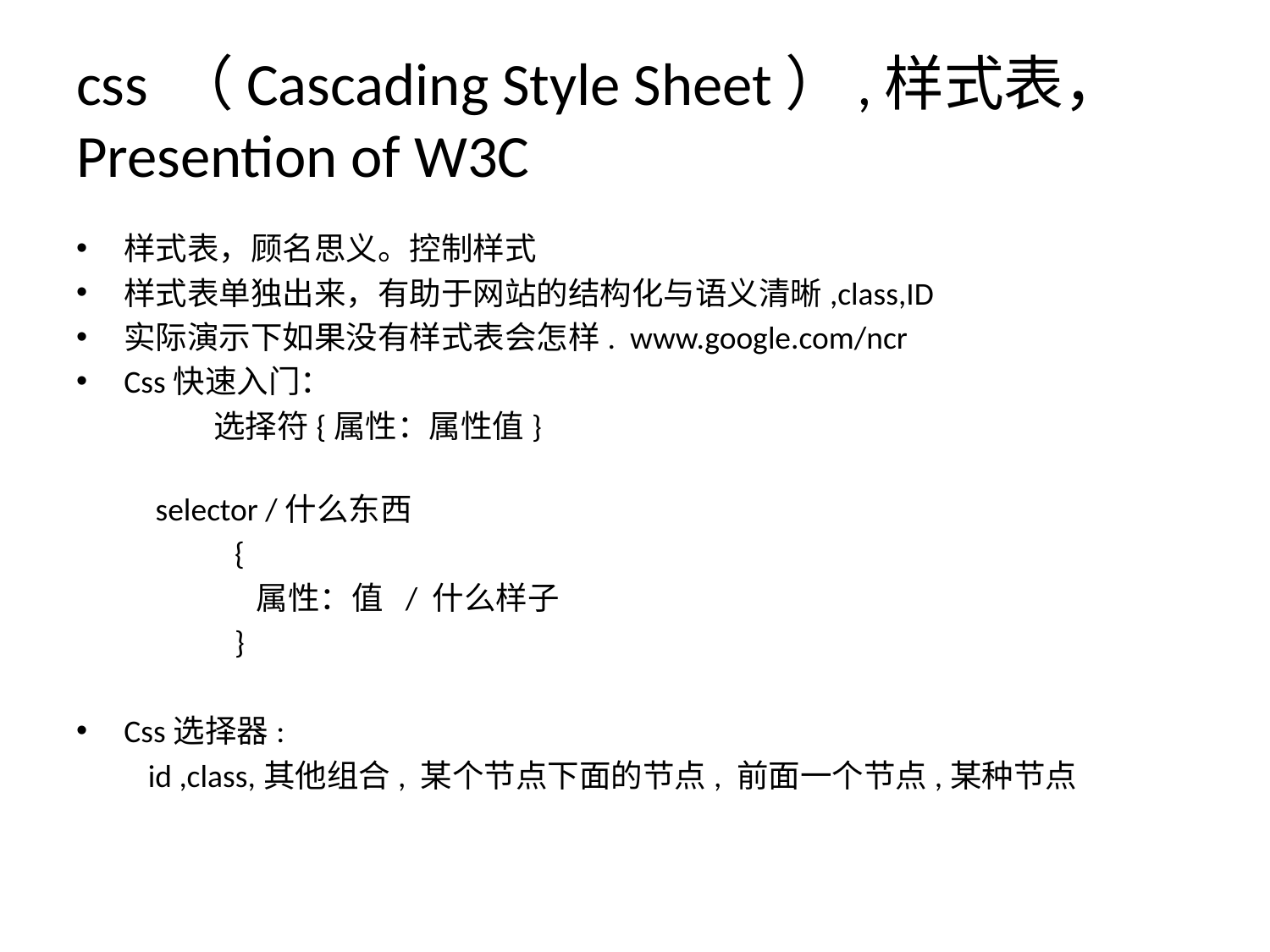

# css （Cascading Style Sheet）,样式表， Presention of W3C
样式表，顾名思义。控制样式
样式表单独出来，有助于网站的结构化与语义清晰,class,ID
实际演示下如果没有样式表会怎样.  www.google.com/ncr
Css快速入门：
                  选择符{属性：属性值}
           selector /什么东西
                      {
                        属性：值  / 什么样子
                      }

Css选择器:
          id ,class,其他组合, 某个节点下面的节点, 前面一个节点,某种节点